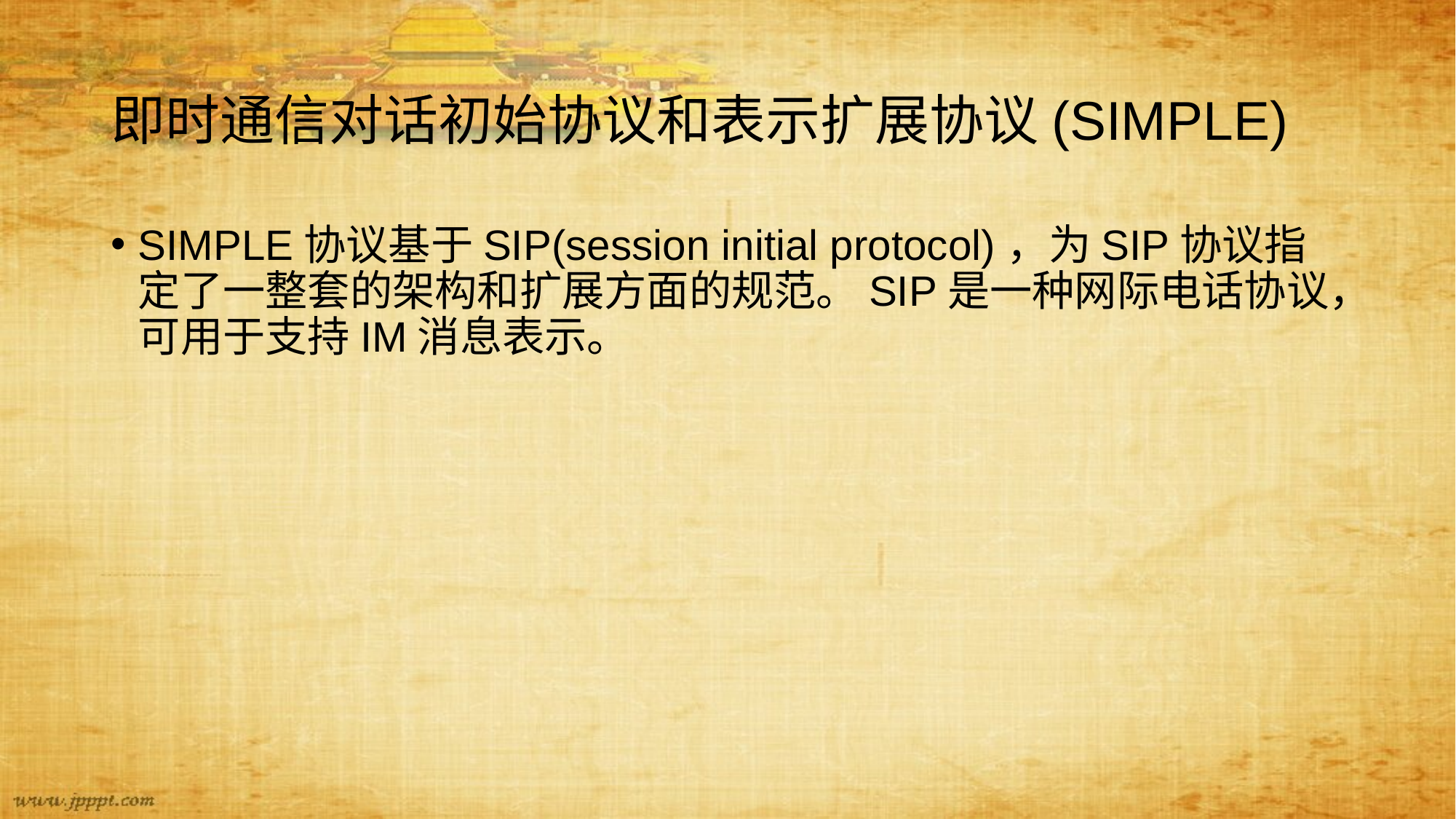

# 即时通信对话初始协议和表示扩展协议(SIMPLE)
SIMPLE协议基于SIP(session initial protocol)，为SIP协议指定了一整套的架构和扩展方面的规范。SIP是一种网际电话协议，可用于支持IM消息表示。